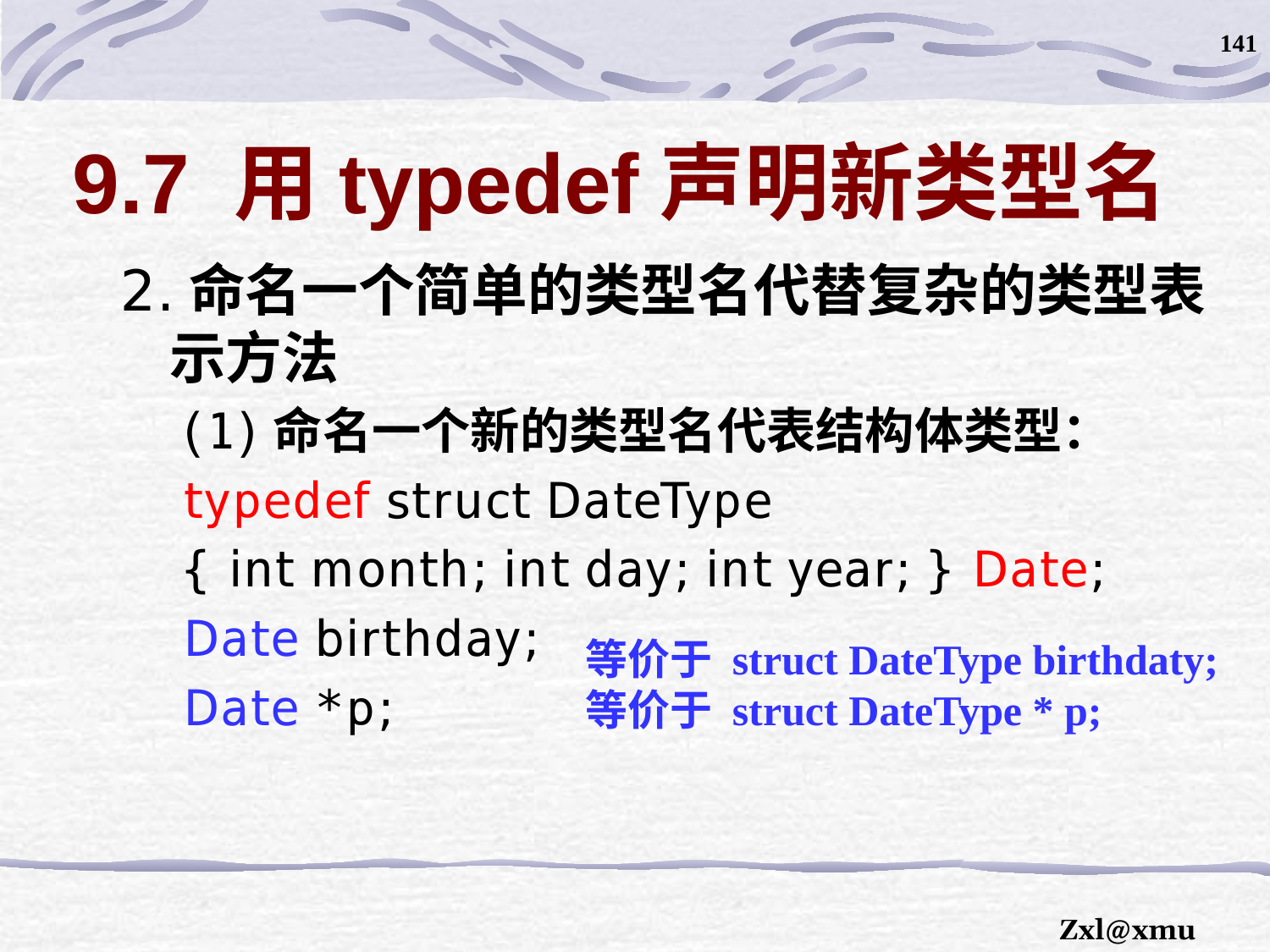

141
# 9.7 用typedef声明新类型名
2.命名一个简单的类型名代替复杂的类型表示方法
(1)命名一个新的类型名代表结构体类型：
typedef struct DateType
{ int month; int day; int year; } Date;
Date birthday;
Date *p;
等价于 struct DateType birthdaty;
等价于 struct DateType * p;